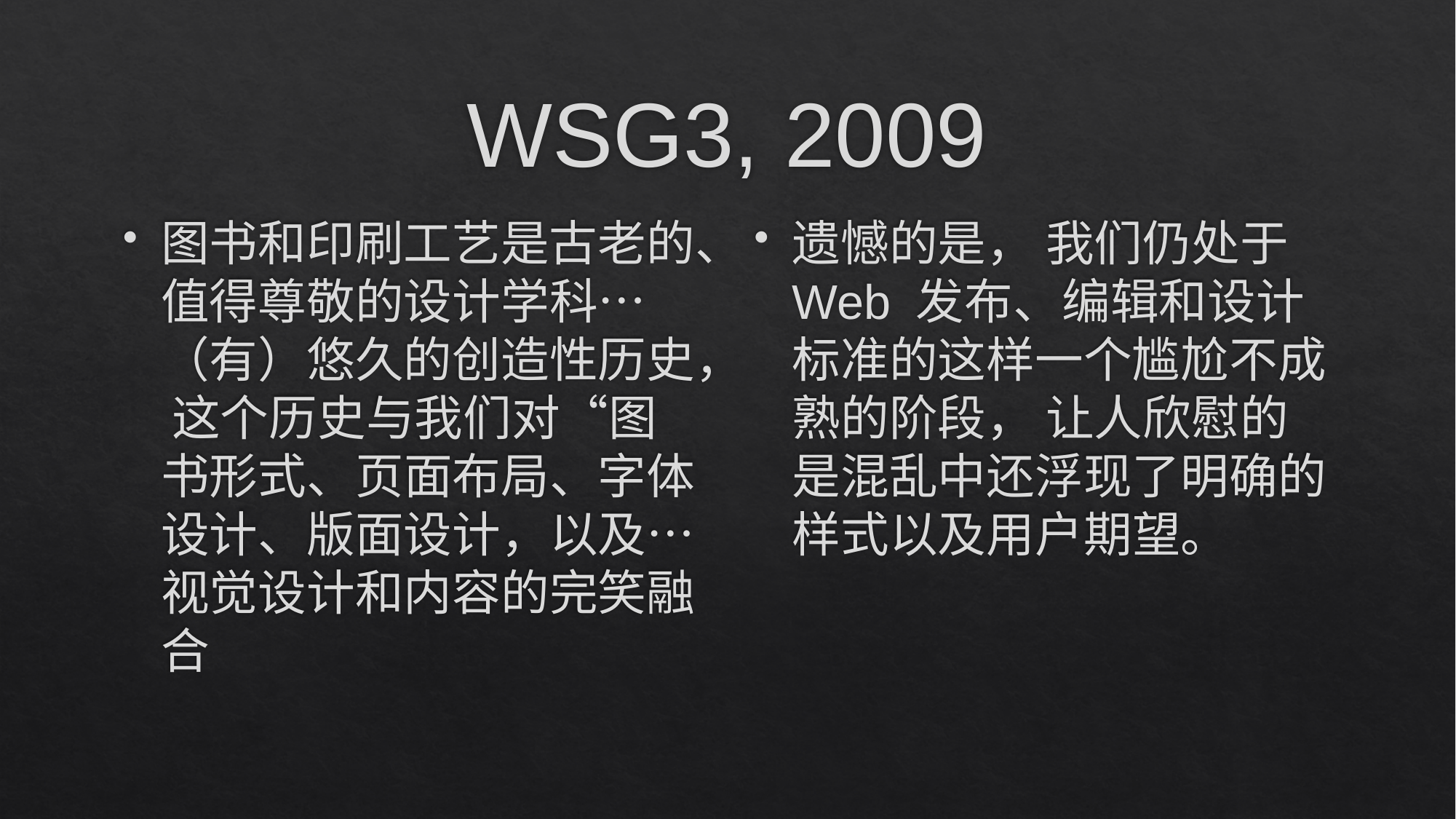

# WSG3, 2009
图书和印刷工艺是古老的、值得尊敬的设计学科…（有）悠久的创造性历史， 这个历史与我们对“图书形式、页面布局、字体设计、版面设计，以及…视觉设计和内容的完笑融合
遗憾的是， 我们仍处于Web 发布、编辑和设计标准的这样一个尴尬不成熟的阶段， 让人欣慰的是混乱中还浮现了明确的样式以及用户期望。